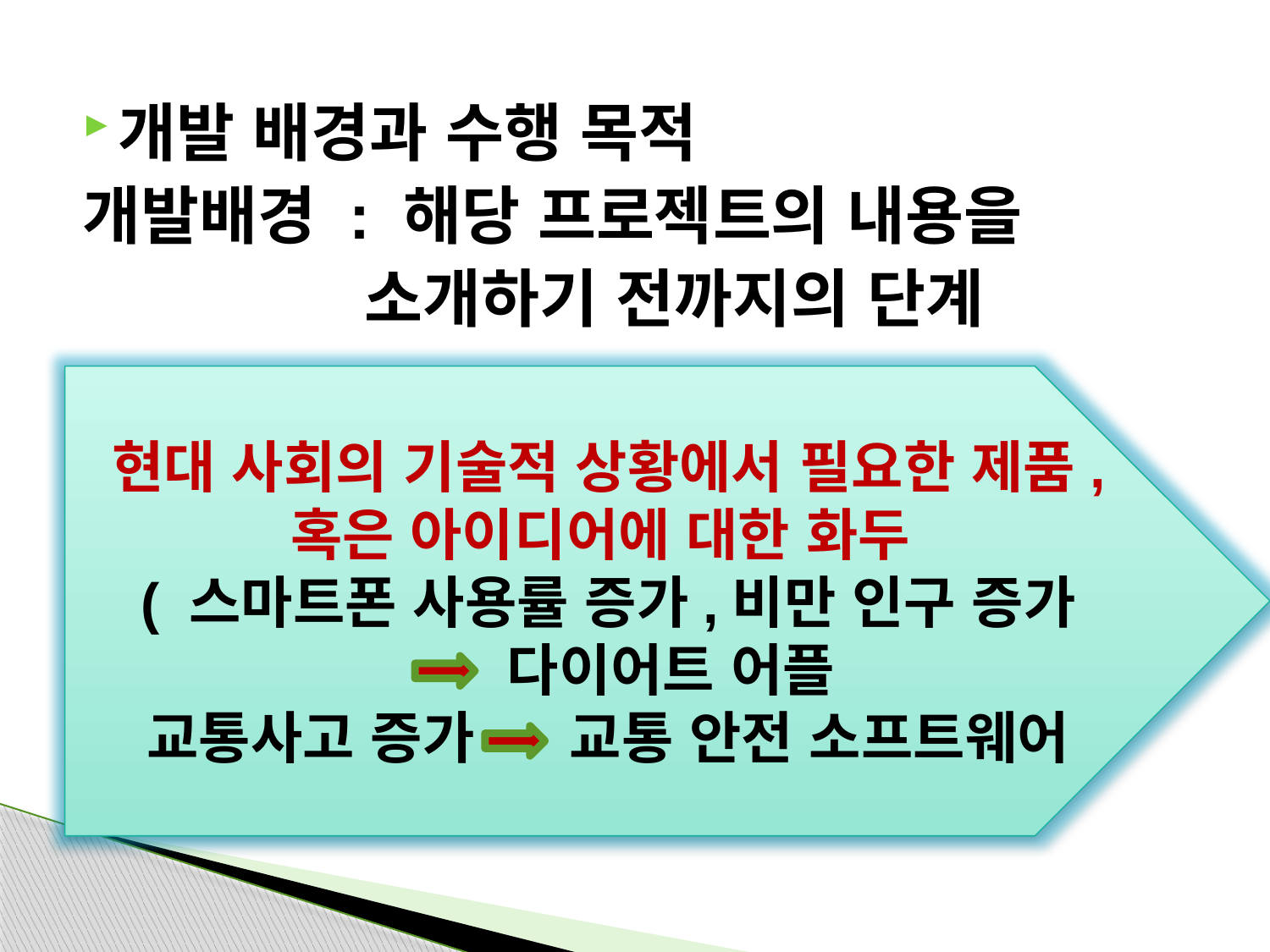

#
개발 배경과 수행 목적
개발배경 : 해당 프로젝트의 내용을
               소개하기 전까지의 단계

현대 사회의 기술적 상황에서 필요한 제품, 혹은 아이디어에 대한 화두
( 스마트폰 사용률 증가,비만 인구 증가
       다이어트 어플
교통사고 증가      교통 안전 소프트웨어